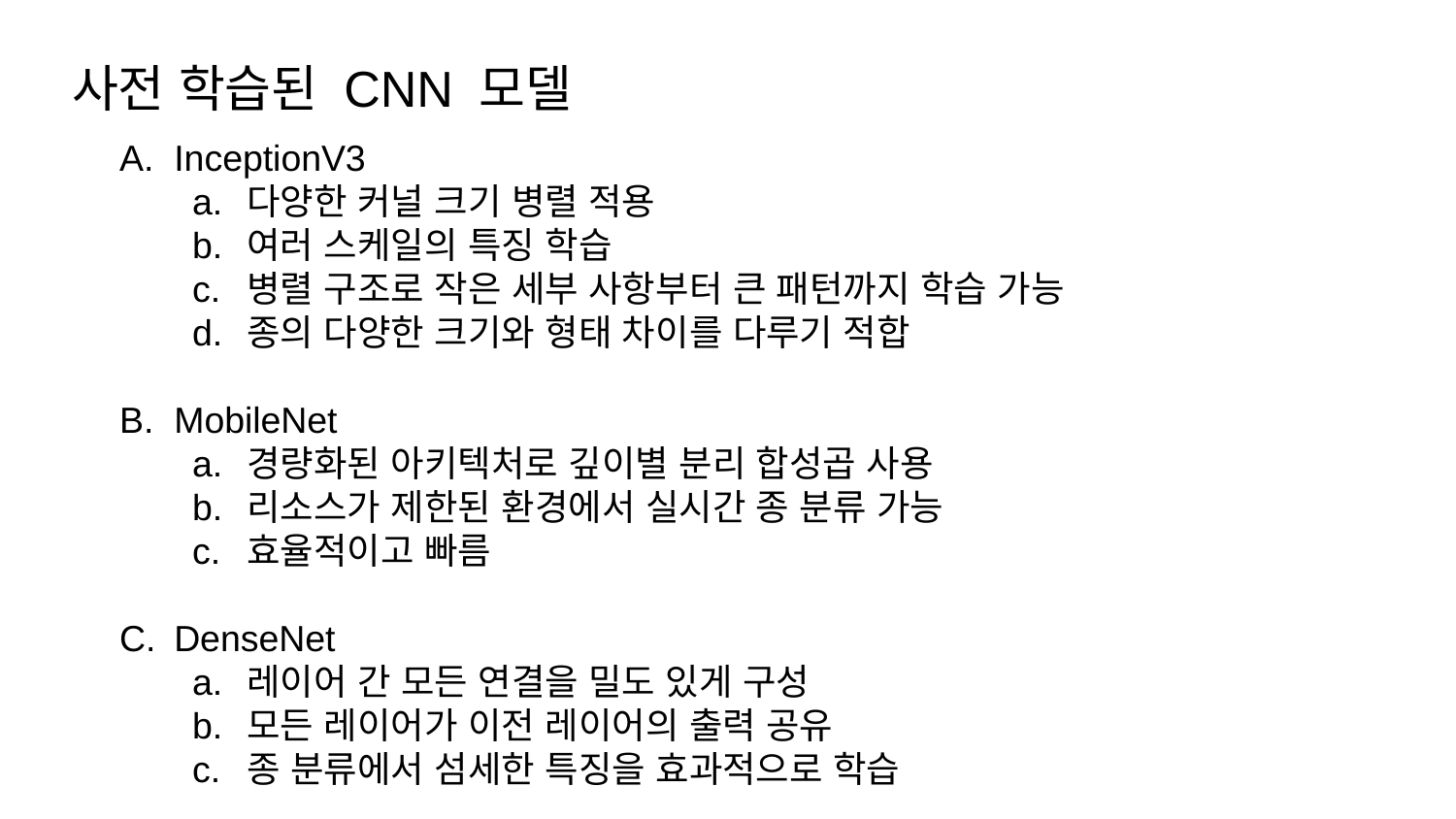

사전 학습된 CNN 모델
InceptionV3
다양한 커널 크기 병렬 적용
여러 스케일의 특징 학습
병렬 구조로 작은 세부 사항부터 큰 패턴까지 학습 가능
종의 다양한 크기와 형태 차이를 다루기 적합

MobileNet
경량화된 아키텍처로 깊이별 분리 합성곱 사용
리소스가 제한된 환경에서 실시간 종 분류 가능
효율적이고 빠름

DenseNet
레이어 간 모든 연결을 밀도 있게 구성
모든 레이어가 이전 레이어의 출력 공유
종 분류에서 섬세한 특징을 효과적으로 학습